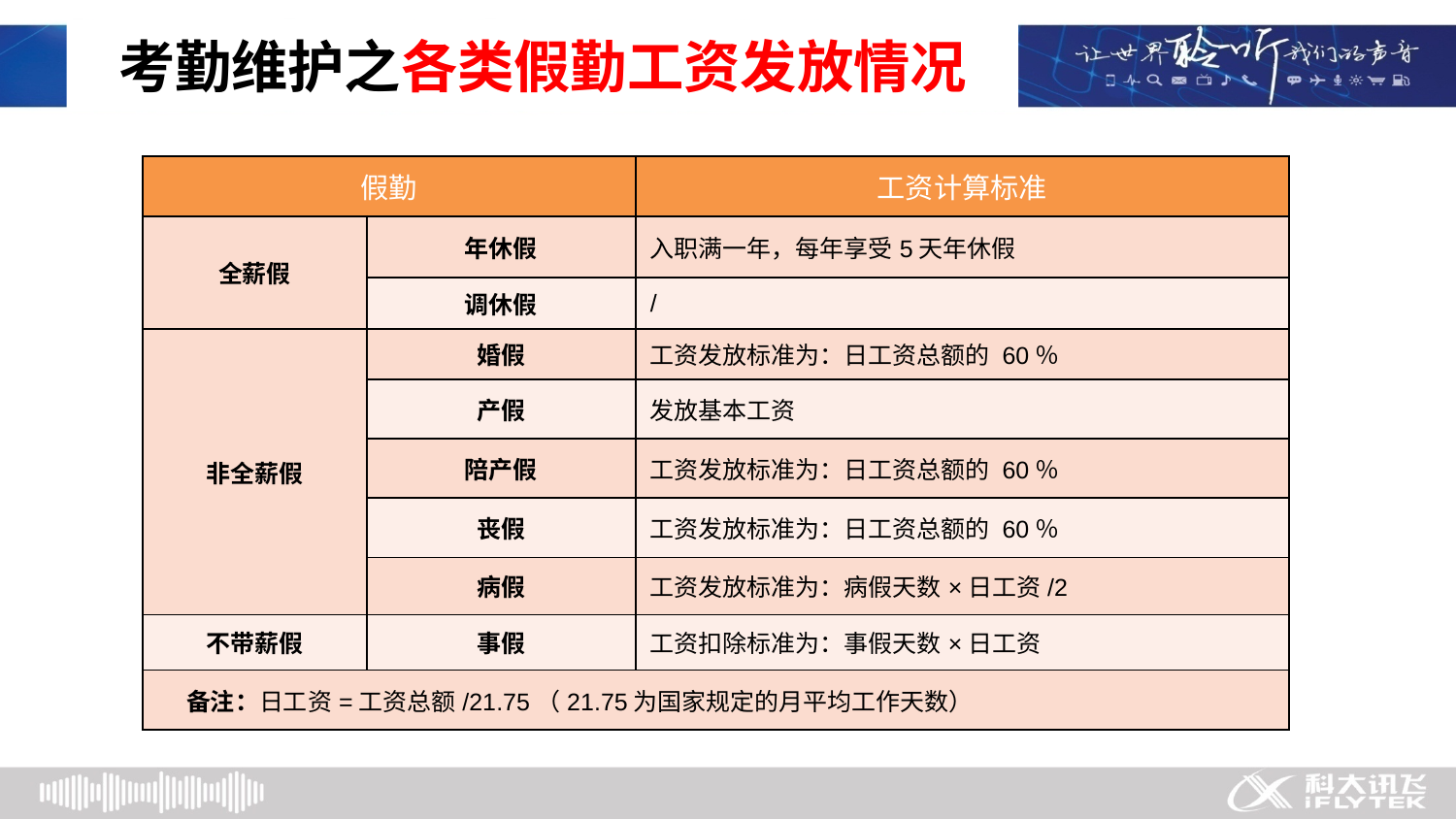

# 考勤维护之各类假勤工资发放情况
| 假勤 |  | 工资计算标准 |
| --- | --- | --- |
| 全薪假 | 年休假 | 入职满一年，每年享受5天年休假 |
|  | 调休假 | / |
| 非全薪假 | 婚假 | 工资发放标准为：日工资总额的 60％ |
|  | 产假 | 发放基本工资 |
|  | 陪产假 | 工资发放标准为：日工资总额的 60％ |
|  | 丧假 | 工资发放标准为：日工资总额的 60％ |
|  | 病假 | 工资发放标准为：病假天数×日工资/2 |
| 不带薪假 | 事假 | 工资扣除标准为：事假天数×日工资 |
| 备注：日工资=工资总额/21.75（21.75为国家规定的月平均工作天数） |  |  |